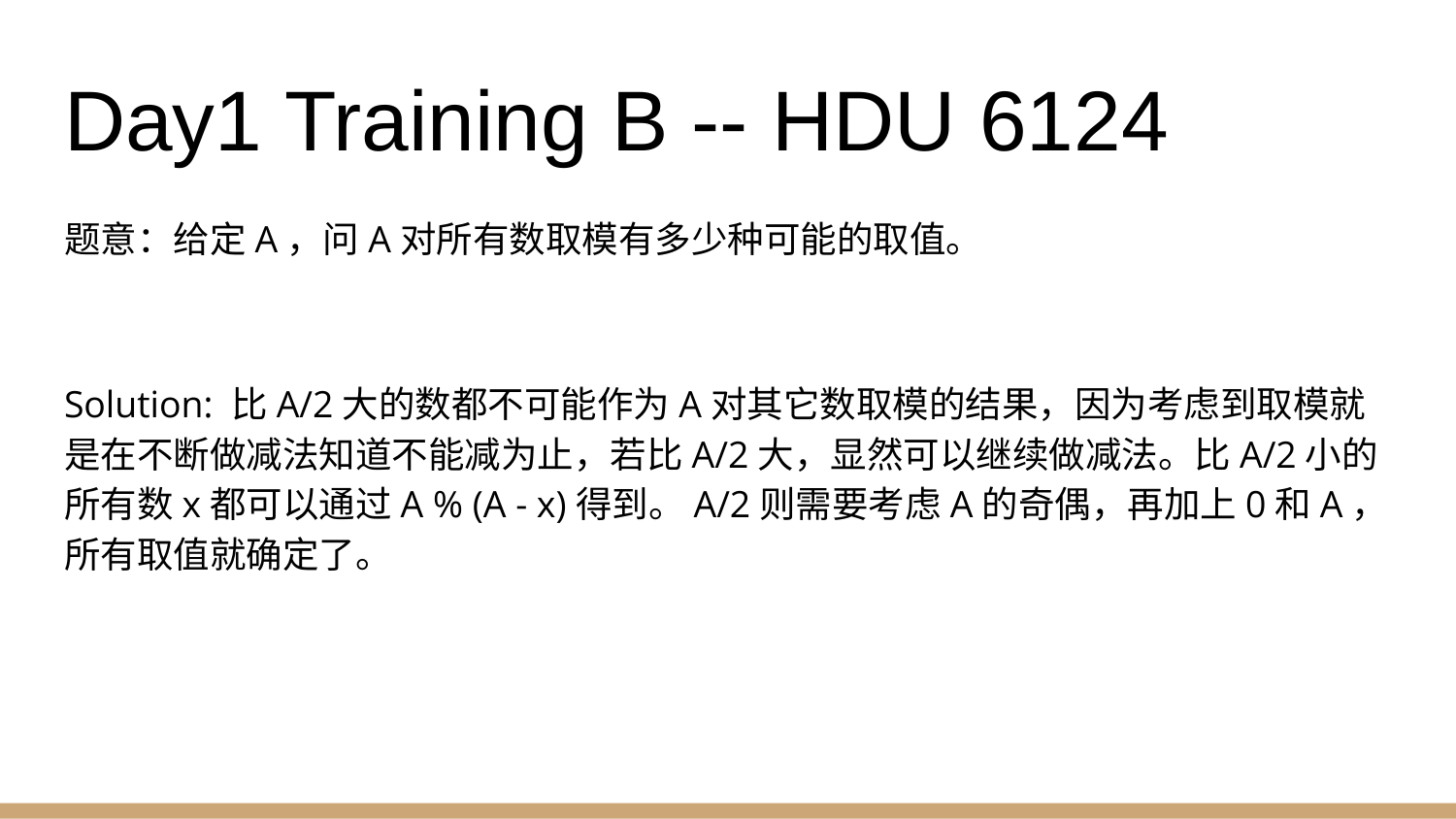

# Day1 Training B -- HDU 6124
题意：给定A，问A对所有数取模有多少种可能的取值。

Solution: 比A/2大的数都不可能作为A对其它数取模的结果，因为考虑到取模就是在不断做减法知道不能减为止，若比A/2大，显然可以继续做减法。比A/2小的所有数x都可以通过A % (A - x)得到。A/2则需要考虑A的奇偶，再加上0和A，所有取值就确定了。